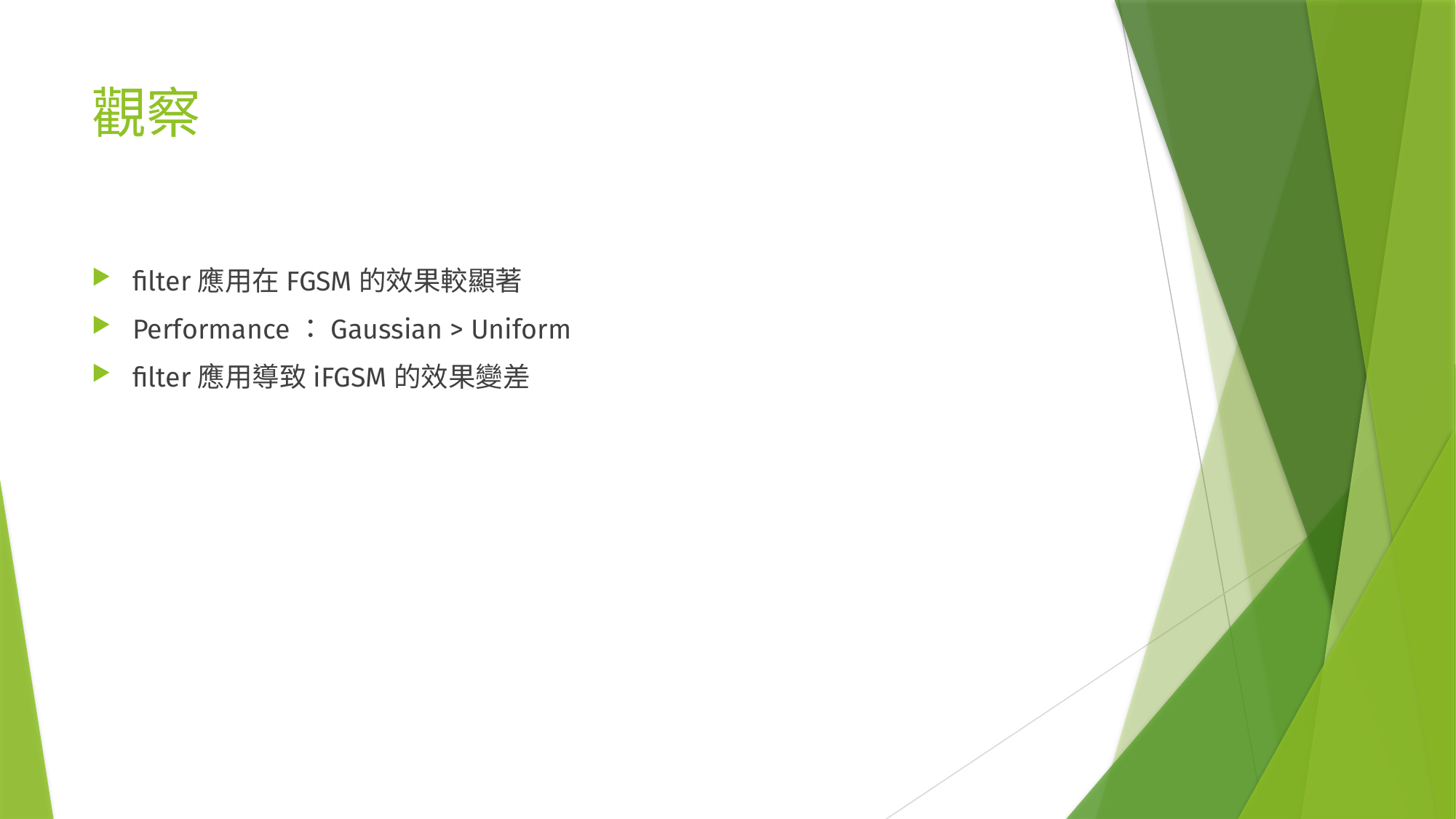

# 觀察
filter應用在FGSM的效果較顯著
Performance：Gaussian > Uniform
filter應用導致iFGSM的效果變差